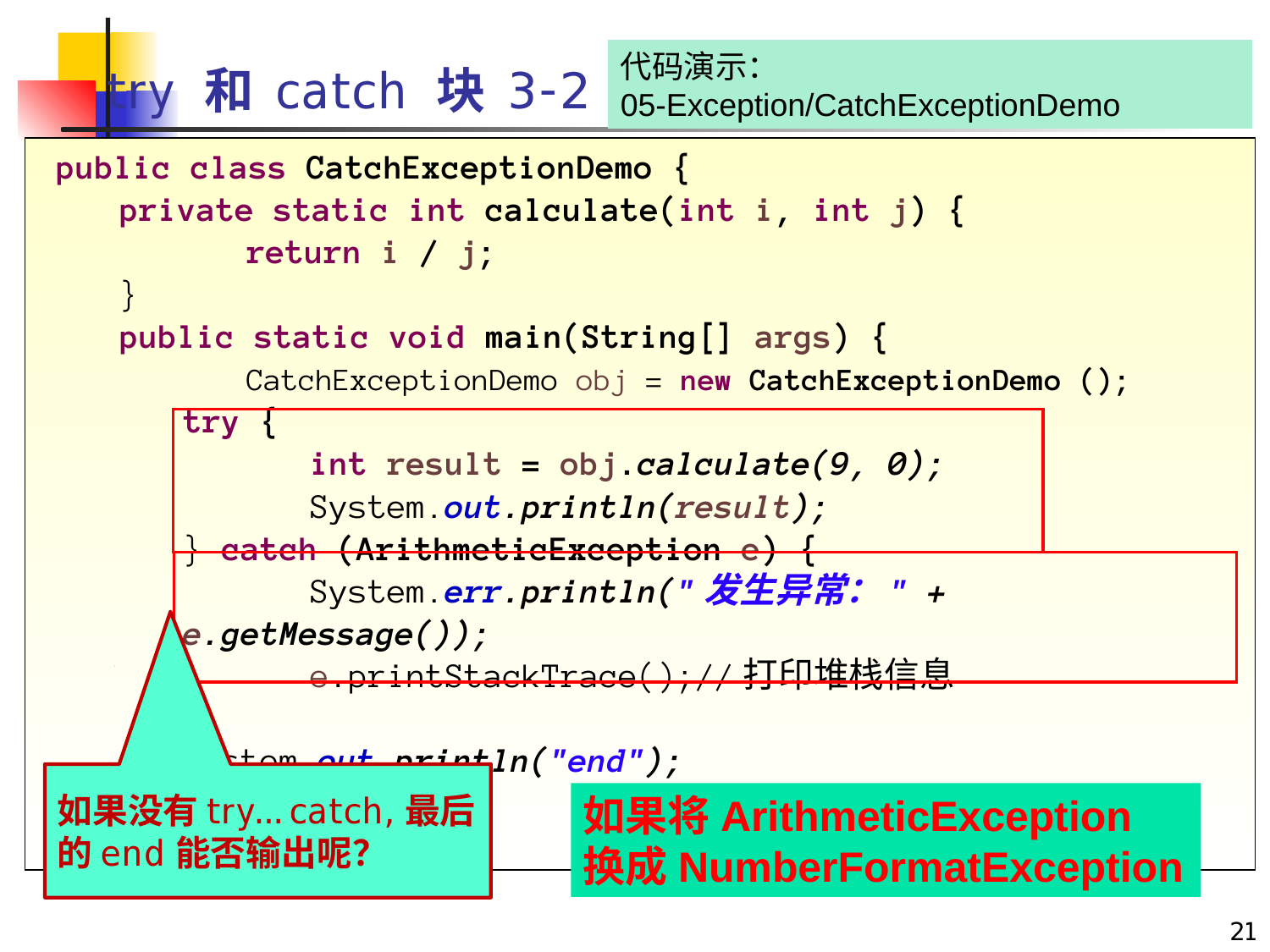

# try 和 catch 块 3-2
代码演示：
05-Exception/CatchExceptionDemo
public class CatchExceptionDemo {
private static int calculate(int i, int j) {
	return i / j;
}
public static void main(String[] args) {
	CatchExceptionDemo obj = new CatchExceptionDemo ();
try {
	int result = obj.calculate(9, 0);
	System.out.println(result);
} catch (ArithmeticException e) {
	System.err.println("发生异常：" + e.getMessage());
	e.printStackTrace();//打印堆栈信息
}
System.out.println("end");
}
}
try 和 catch 块的用法

如果没有try…catch,最后的end能否输出呢？
如果将ArithmeticException 换成NumberFormatException
21